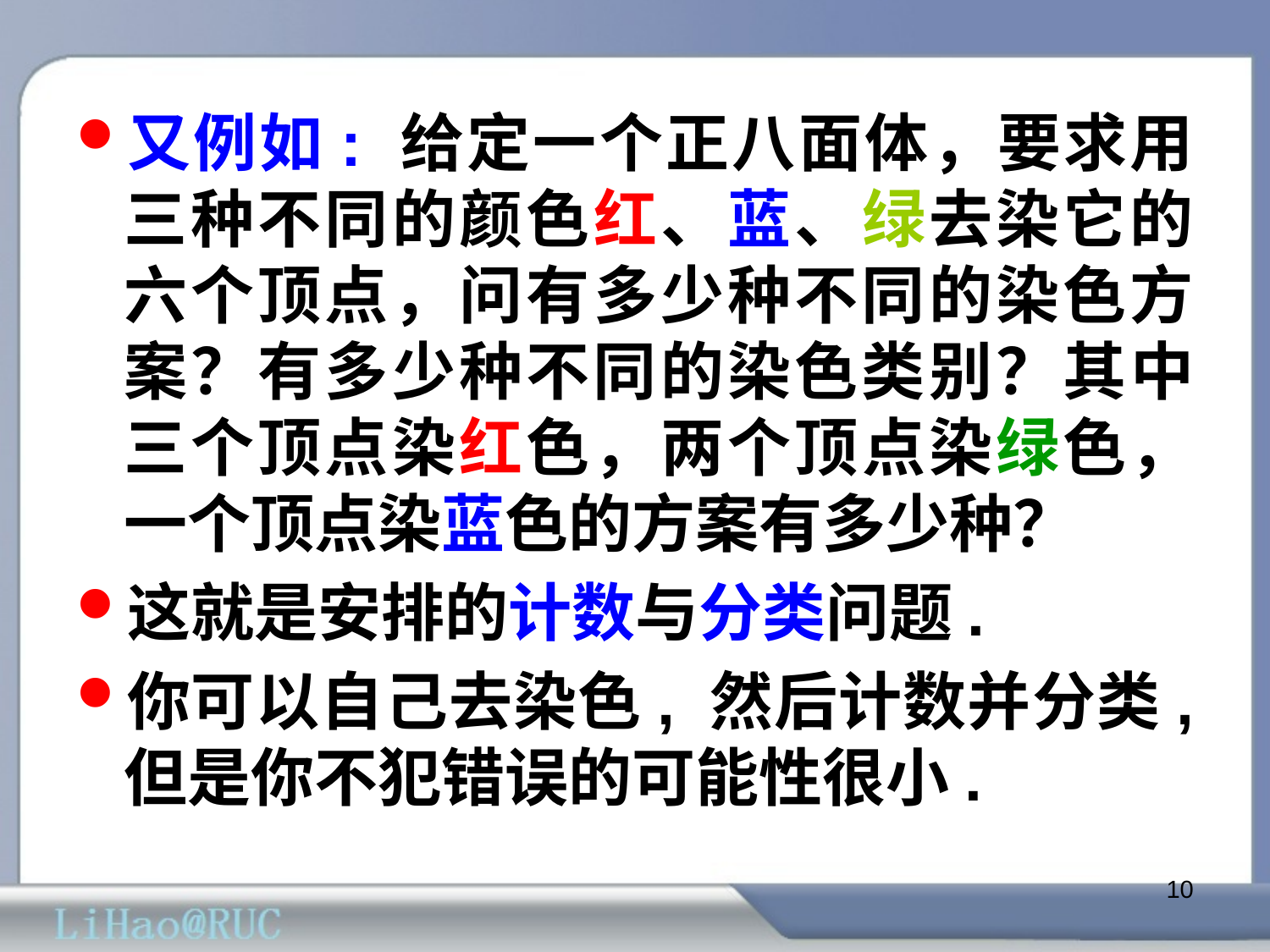

又例如: 给定一个正八面体，要求用三种不同的颜色红、蓝、绿去染它的六个顶点，问有多少种不同的染色方案？有多少种不同的染色类别？其中三个顶点染红色，两个顶点染绿色，一个顶点染蓝色的方案有多少种？
这就是安排的计数与分类问题.
你可以自己去染色, 然后计数并分类, 但是你不犯错误的可能性很小.
10